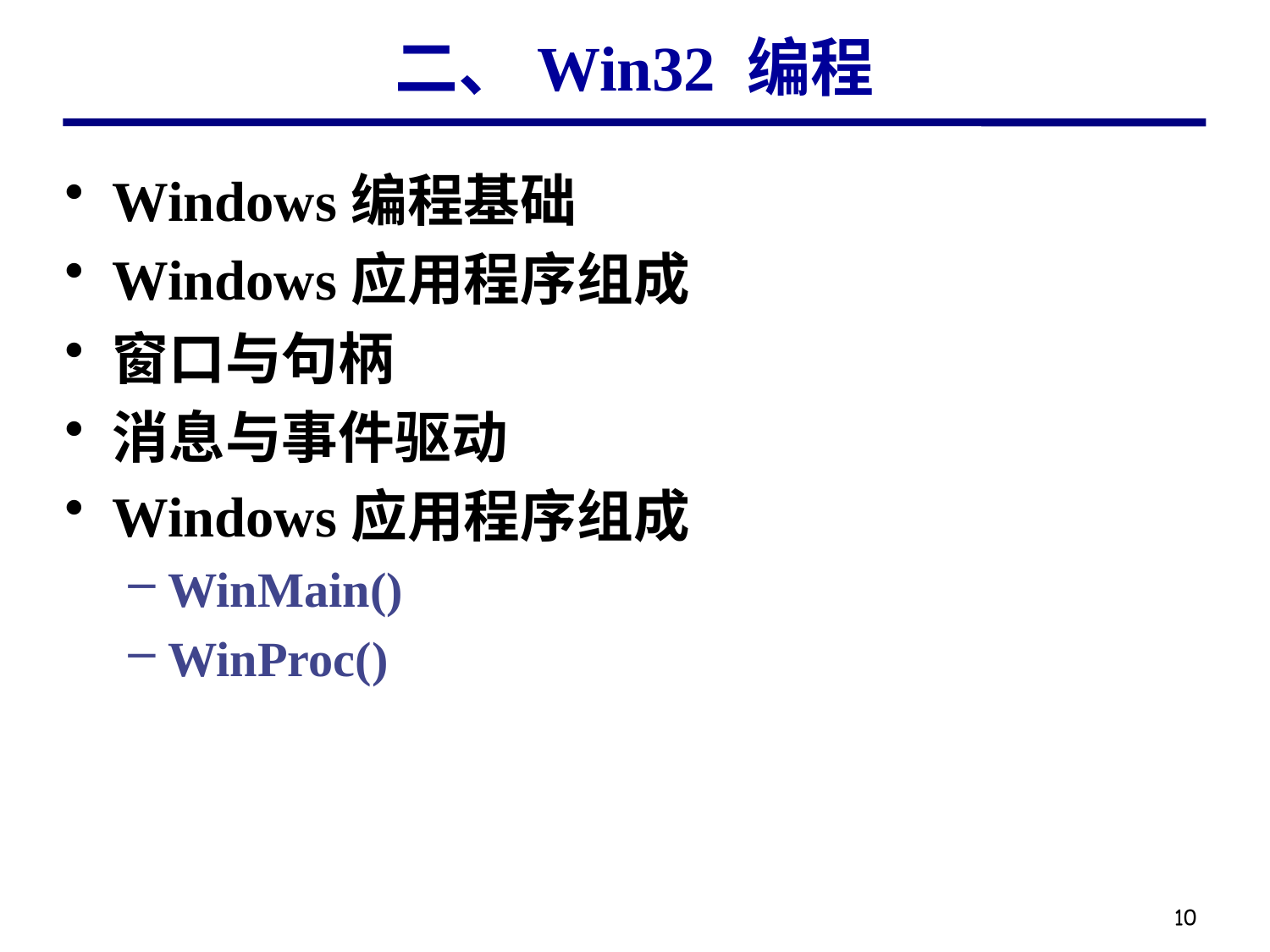

# 二、Win32 编程
Windows编程基础
Windows应用程序组成
窗口与句柄
消息与事件驱动
Windows应用程序组成
WinMain()
WinProc()